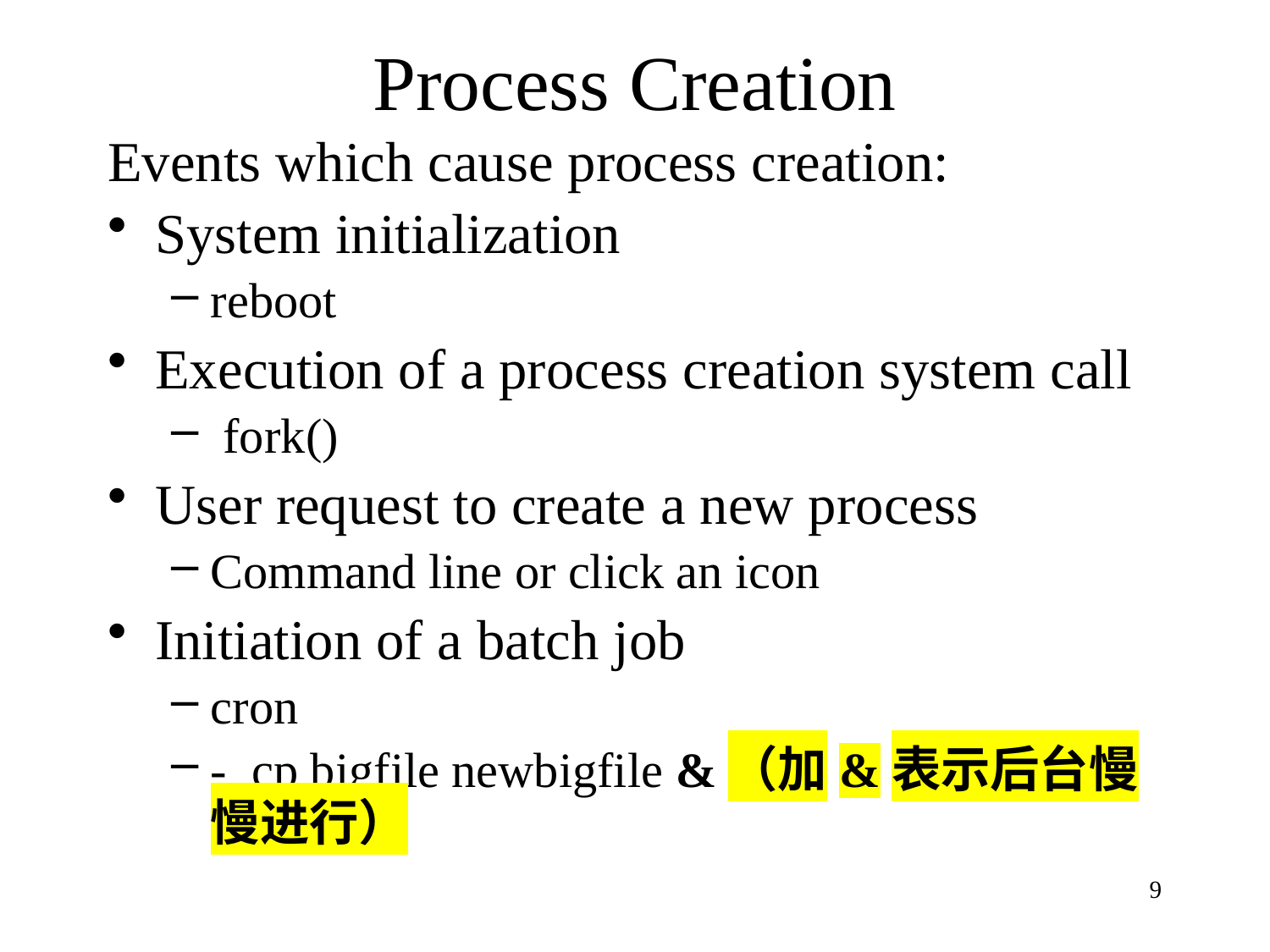

# Process Creation
Events which cause process creation:
System initialization
reboot
Execution of a process creation system call
 fork()
User request to create a new process
Command line or click an icon
Initiation of a batch job
cron
-  cp bigfile newbigfile &（加&表示后台慢慢进行）
9